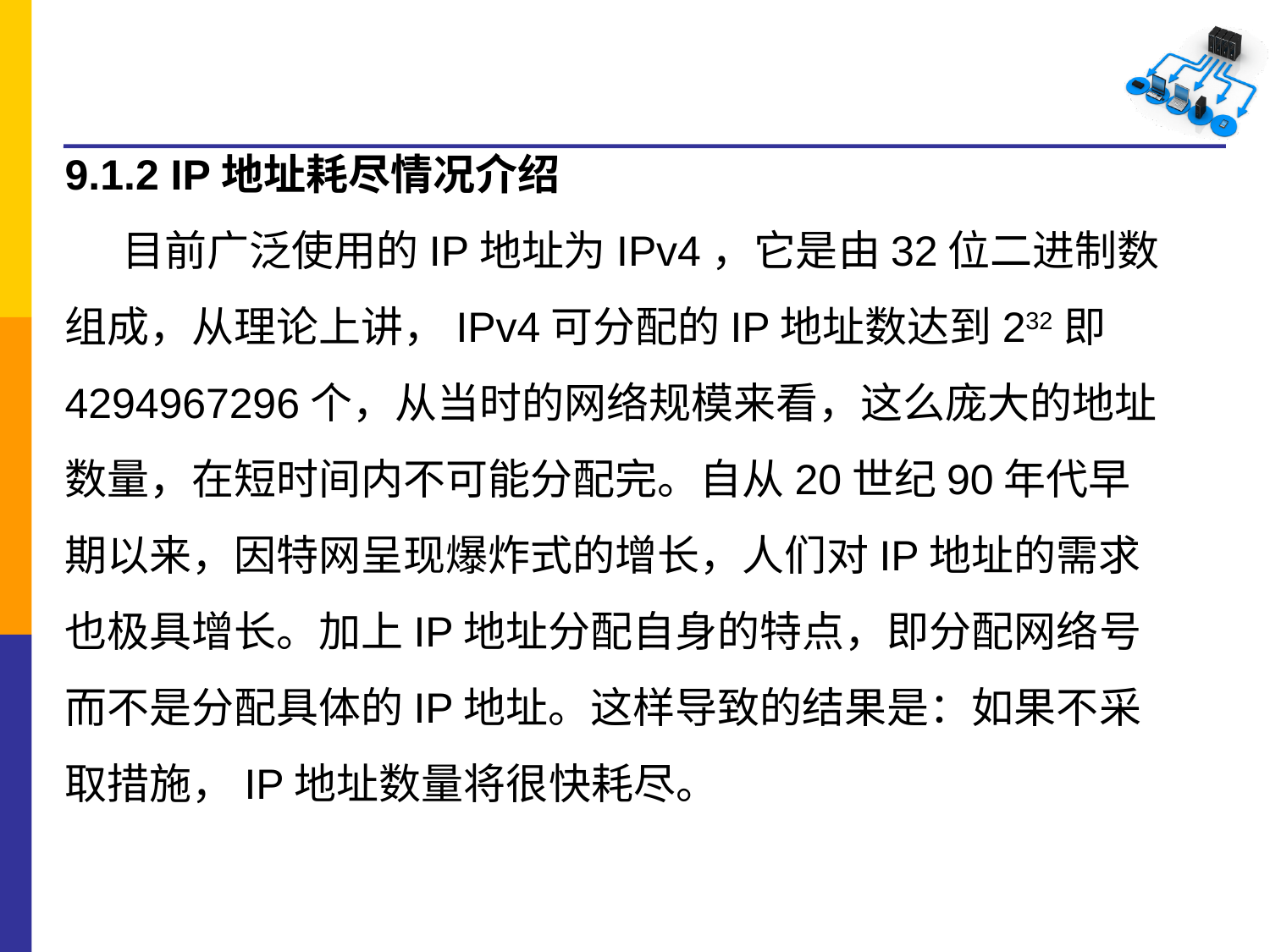

9.1.2 IP地址耗尽情况介绍
     目前广泛使用的IP地址为IPv4，它是由32位二进制数组成，从理论上讲，IPv4可分配的IP地址数达到232即4294967296个，从当时的网络规模来看，这么庞大的地址数量，在短时间内不可能分配完。自从20世纪90年代早期以来，因特网呈现爆炸式的增长，人们对IP地址的需求也极具增长。加上IP地址分配自身的特点，即分配网络号而不是分配具体的IP地址。这样导致的结果是：如果不采取措施，IP地址数量将很快耗尽。